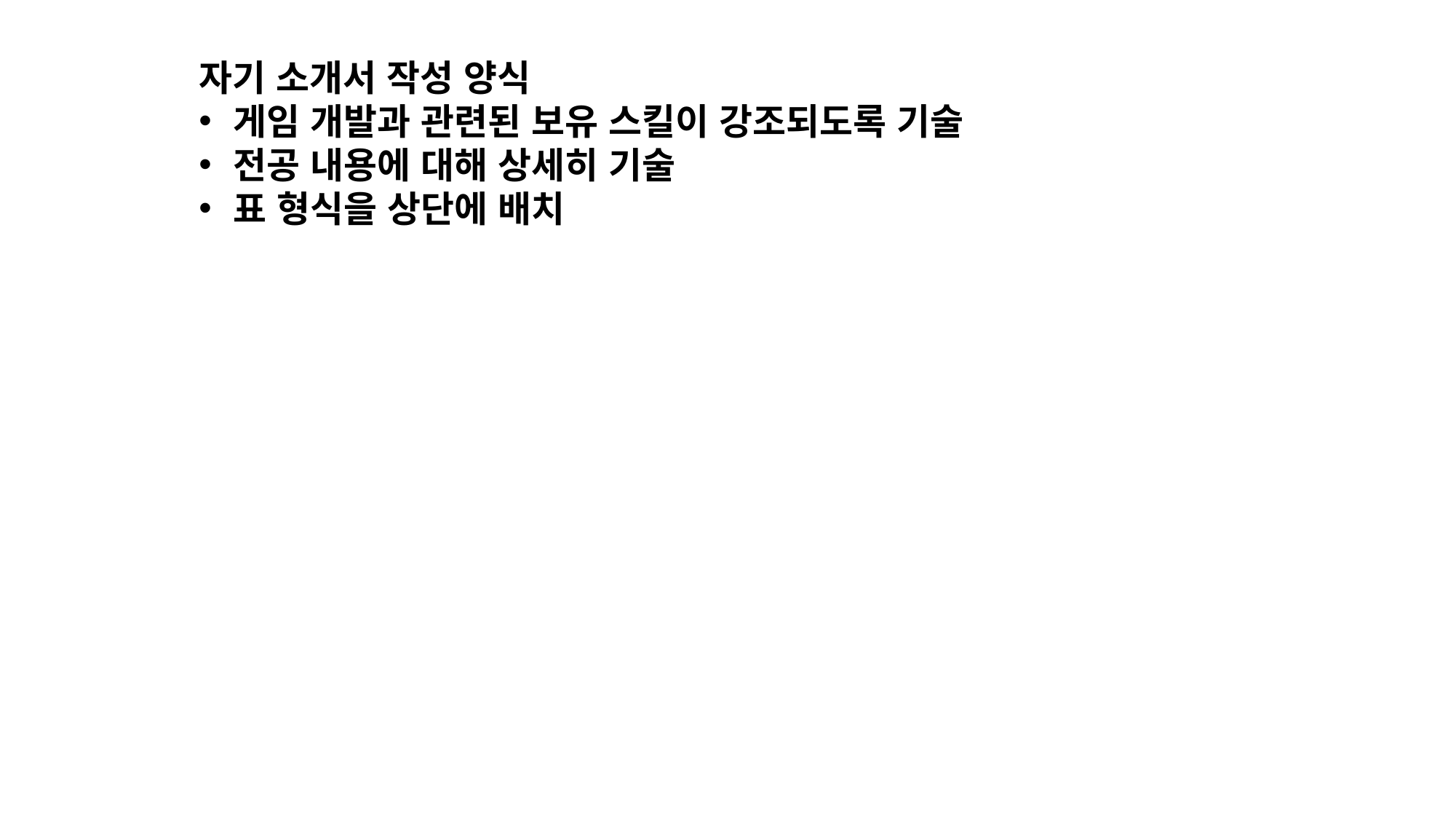

자기 소개서 작성 양식
게임 개발과 관련된 보유 스킬이 강조되도록 기술
전공 내용에 대해 상세히 기술
표 형식을 상단에 배치